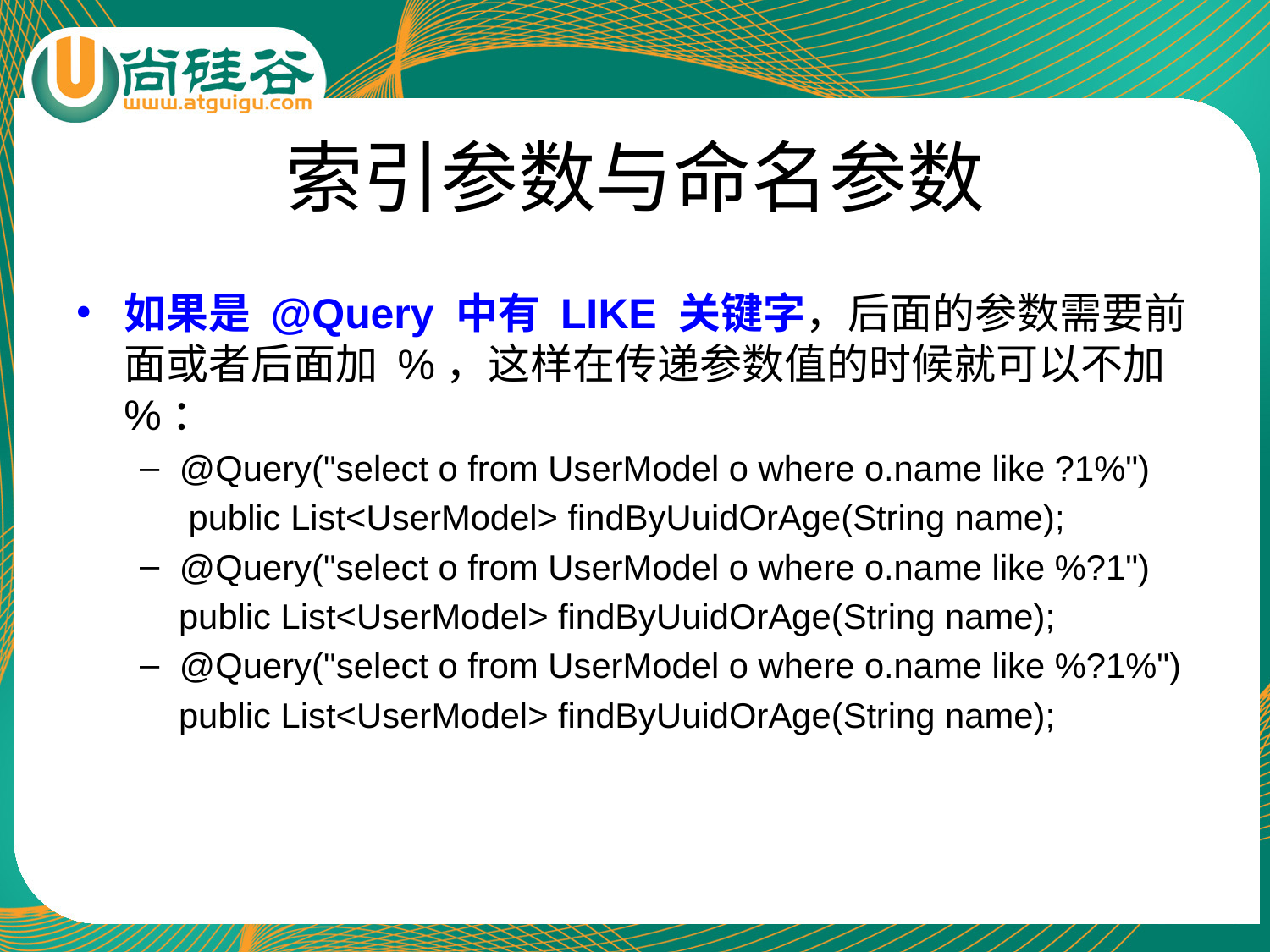

# 索引参数与命名参数
如果是 @Query 中有 LIKE 关键字，后面的参数需要前面或者后面加 %，这样在传递参数值的时候就可以不加 %：
@Query("select o from UserModel o where o.name like ?1%")
     public List<UserModel> findByUuidOrAge(String name);
@Query("select o from UserModel o where o.name like %?1")
    public List<UserModel> findByUuidOrAge(String name);
@Query("select o from UserModel o where o.name like %?1%")
    public List<UserModel> findByUuidOrAge(String name);